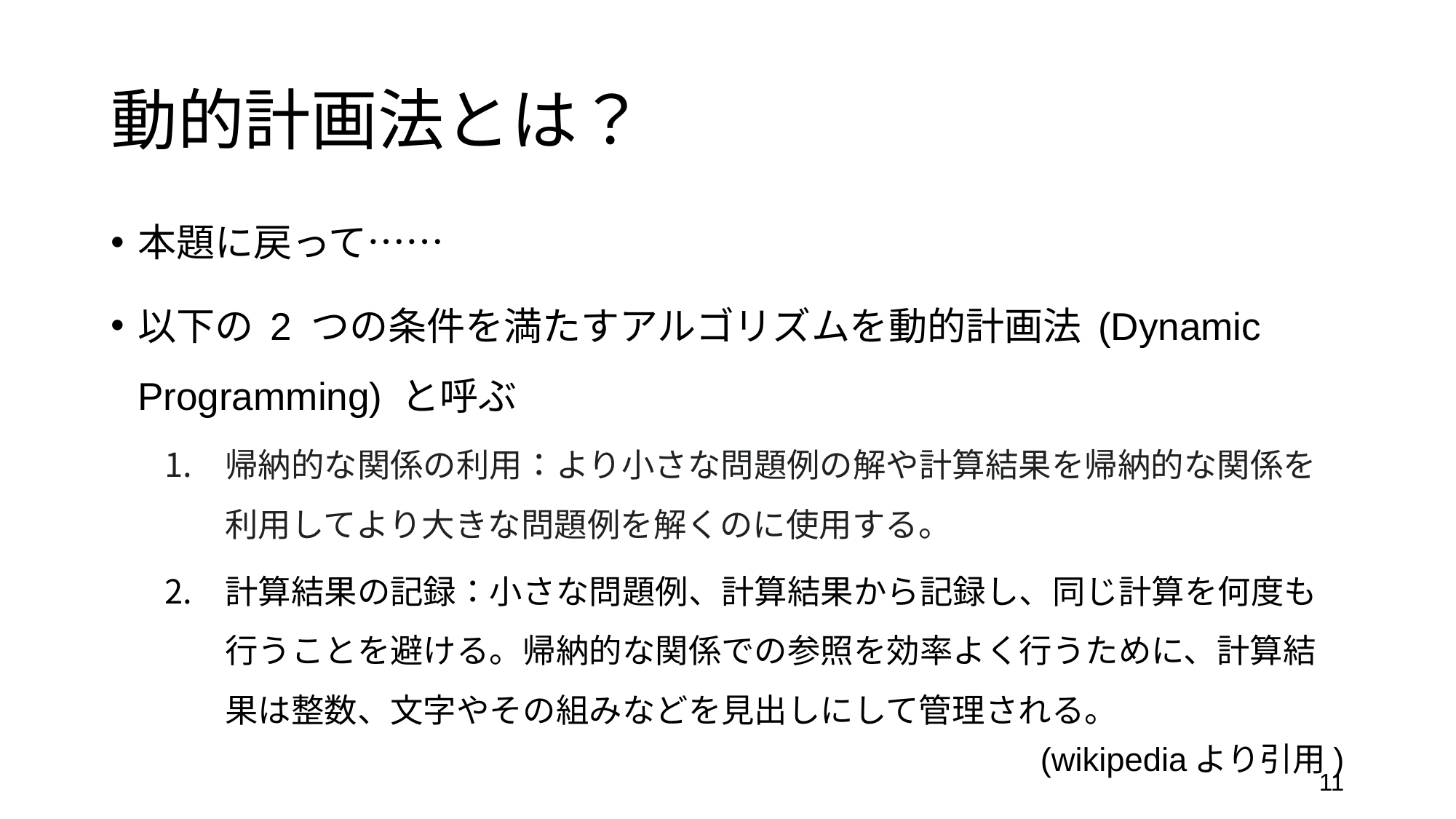

# 動的計画法とは？
本題に戻って……
以下の 2 つの条件を満たすアルゴリズムを動的計画法 (Dynamic Programming) と呼ぶ
帰納的な関係の利用：より小さな問題例の解や計算結果を帰納的な関係を利用してより大きな問題例を解くのに使用する。
計算結果の記録：小さな問題例、計算結果から記録し、同じ計算を何度も行うことを避ける。帰納的な関係での参照を効率よく行うために、計算結果は整数、文字やその組みなどを見出しにして管理される。
(wikipediaより引用)
11